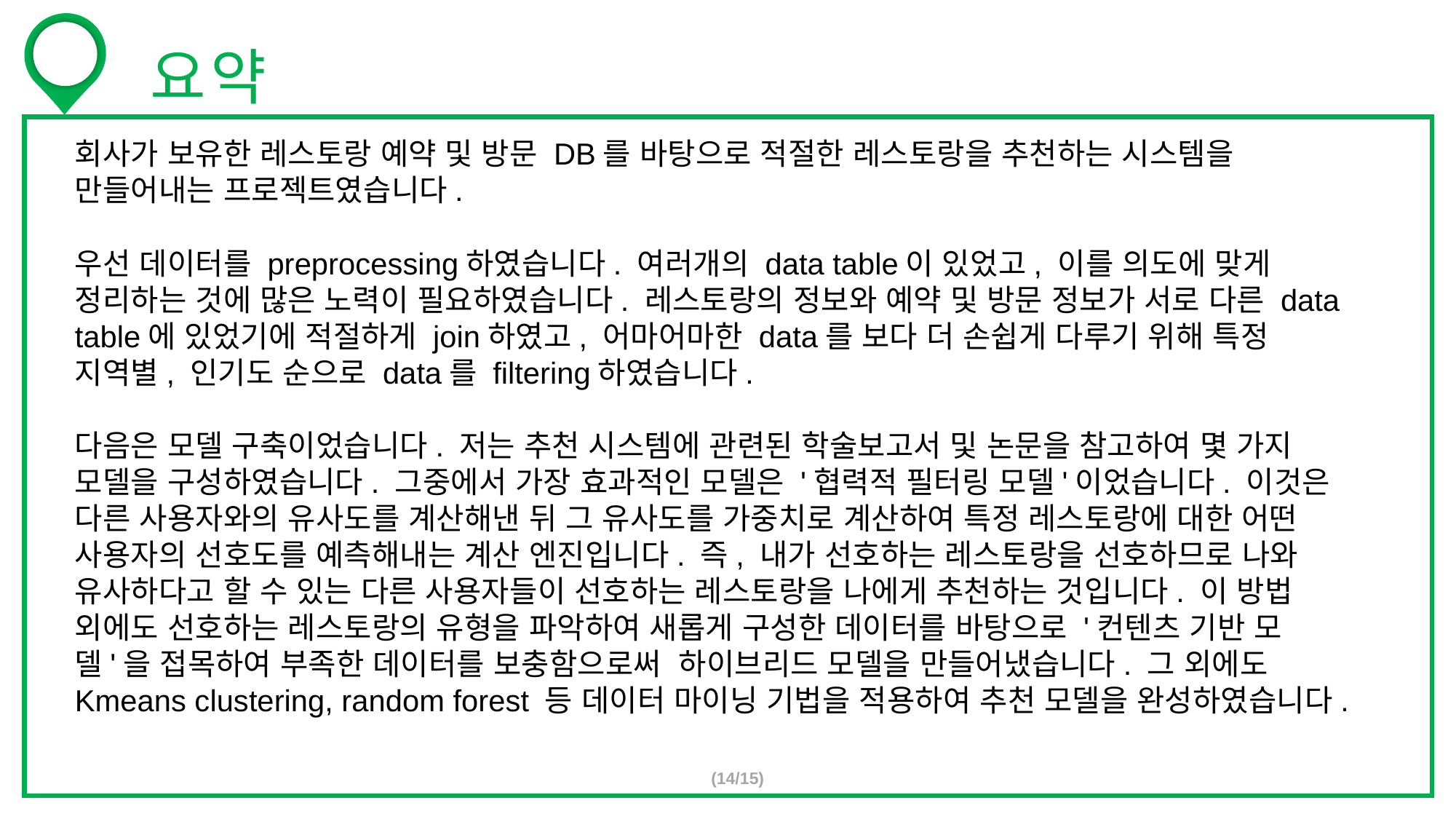

요약

회사가 보유한 레스토랑 예약 및 방문 DB를 바탕으로 적절한 레스토랑을 추천하는 시스템을 만들어내는 프로젝트였습니다.

우선 데이터를 preprocessing하였습니다. 여러개의 data table이 있었고, 이를 의도에 맞게 정리하는 것에 많은 노력이 필요하였습니다. 레스토랑의 정보와 예약 및 방문 정보가 서로 다른 data table에 있었기에 적절하게 join하였고, 어마어마한 data를 보다 더 손쉽게 다루기 위해 특정 지역별, 인기도 순으로 data를 filtering하였습니다.

다음은 모델 구축이었습니다. 저는 추천 시스템에 관련된 학술보고서 및 논문을 참고하여 몇 가지 모델을 구성하였습니다. 그중에서 가장 효과적인 모델은 '협력적 필터링 모델'이었습니다. 이것은 다른 사용자와의 유사도를 계산해낸 뒤 그 유사도를 가중치로 계산하여 특정 레스토랑에 대한 어떤 사용자의 선호도를 예측해내는 계산 엔진입니다. 즉, 내가 선호하는 레스토랑을 선호하므로 나와 유사하다고 할 수 있는 다른 사용자들이 선호하는 레스토랑을 나에게 추천하는 것입니다. 이 방법 외에도 선호하는 레스토랑의 유형을 파악하여 새롭게 구성한 데이터를 바탕으로 '컨텐츠 기반 모델'을 접목하여 부족한 데이터를 보충함으로써  하이브리드 모델을 만들어냈습니다. 그 외에도 Kmeans clustering, random forest 등 데이터 마이닝 기법을 적용하여 추천 모델을 완성하였습니다.

(14/15)